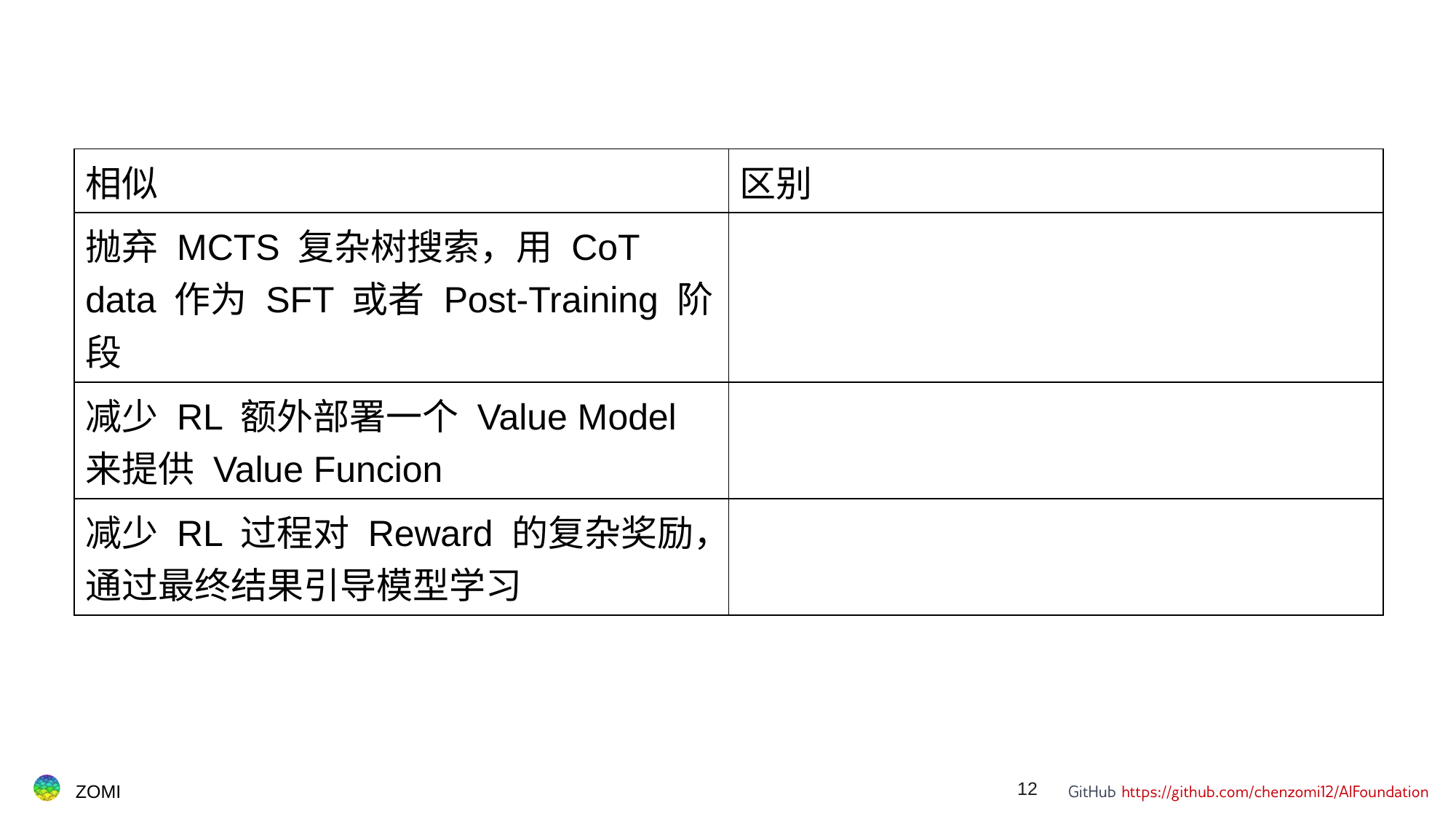

#
| 相似 | 区别 |
| --- | --- |
| 抛弃 MCTS 复杂树搜索，用 CoT data 作为 SFT 或者 Post-Training 阶段 |  |
| 减少 RL 额外部署一个 Value Model 来提供 Value Funcion |  |
| 减少 RL 过程对 Reward 的复杂奖励，通过最终结果引导模型学习 |  |